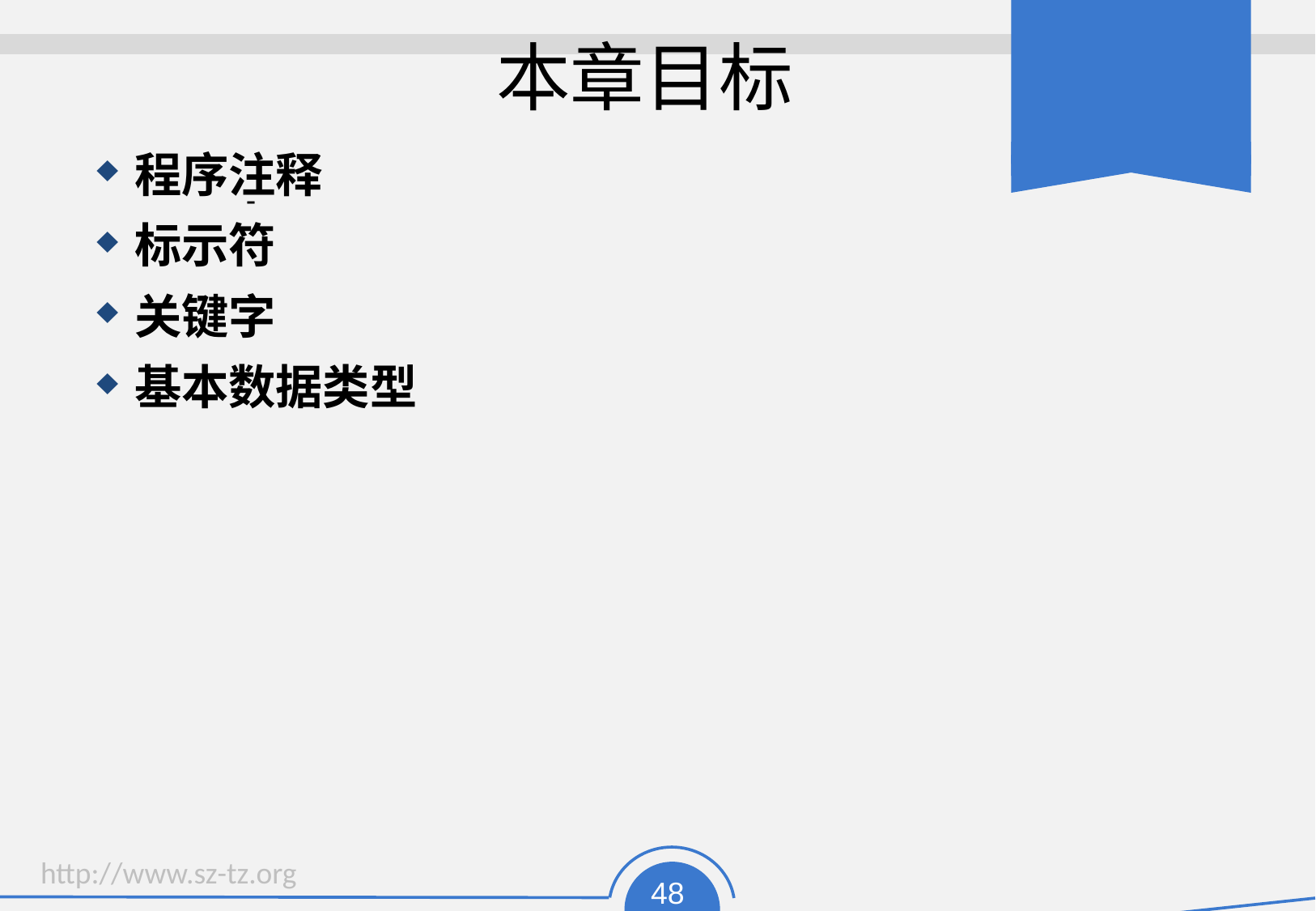

# 本章目标
程序注释
标示符
关键字
基本数据类型

-